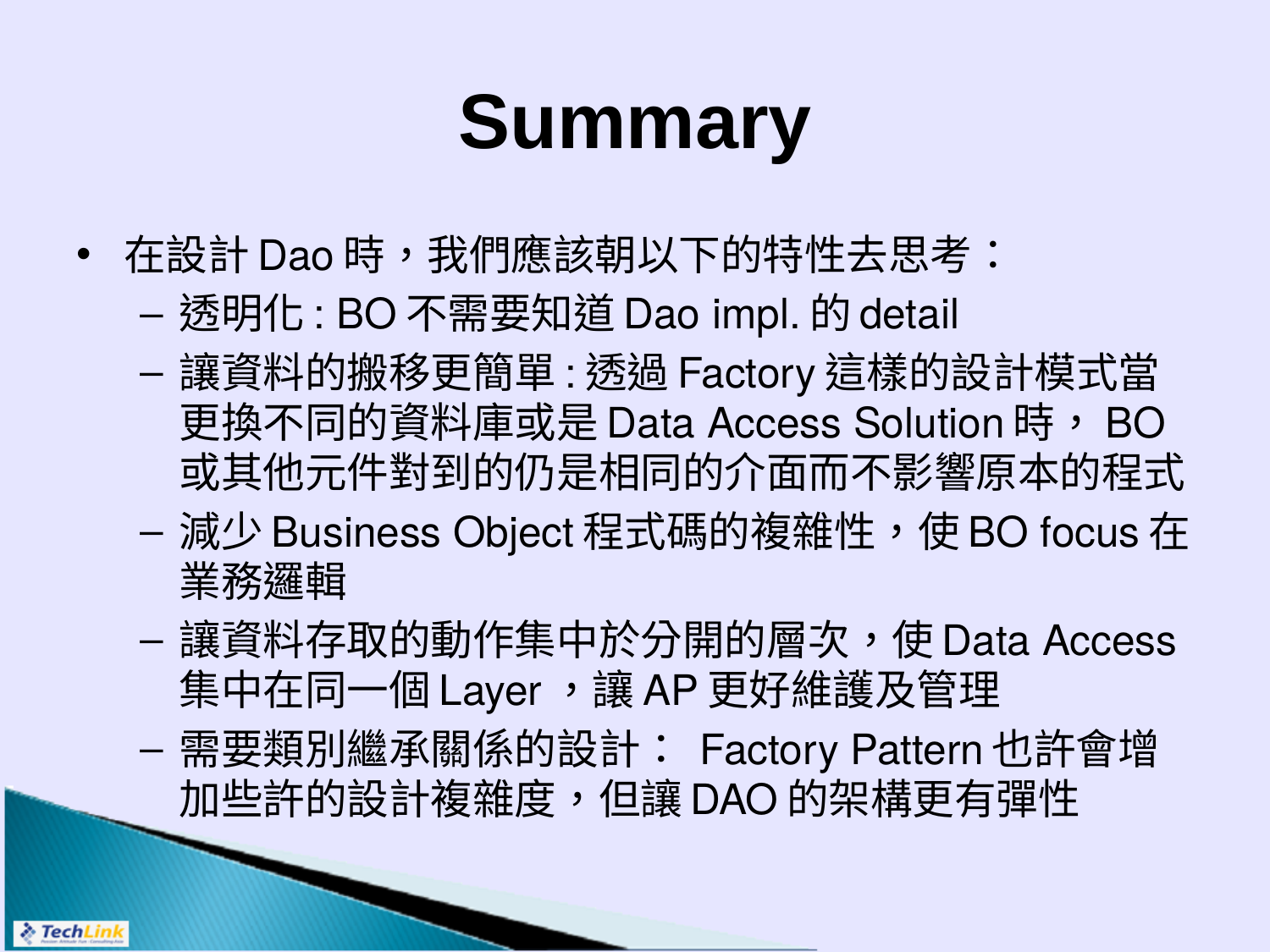

# Summary
在設計Dao時，我們應該朝以下的特性去思考：
透明化: BO不需要知道Dao impl.的detail
讓資料的搬移更簡單:透過Factory這樣的設計模式當更換不同的資料庫或是Data Access Solution時，BO或其他元件對到的仍是相同的介面而不影響原本的程式
減少Business Object程式碼的複雜性，使BO focus在業務邏輯
讓資料存取的動作集中於分開的層次，使Data Access集中在同一個Layer，讓AP更好維護及管理
需要類別繼承關係的設計： Factory Pattern也許會增加些許的設計複雜度，但讓DAO的架構更有彈性